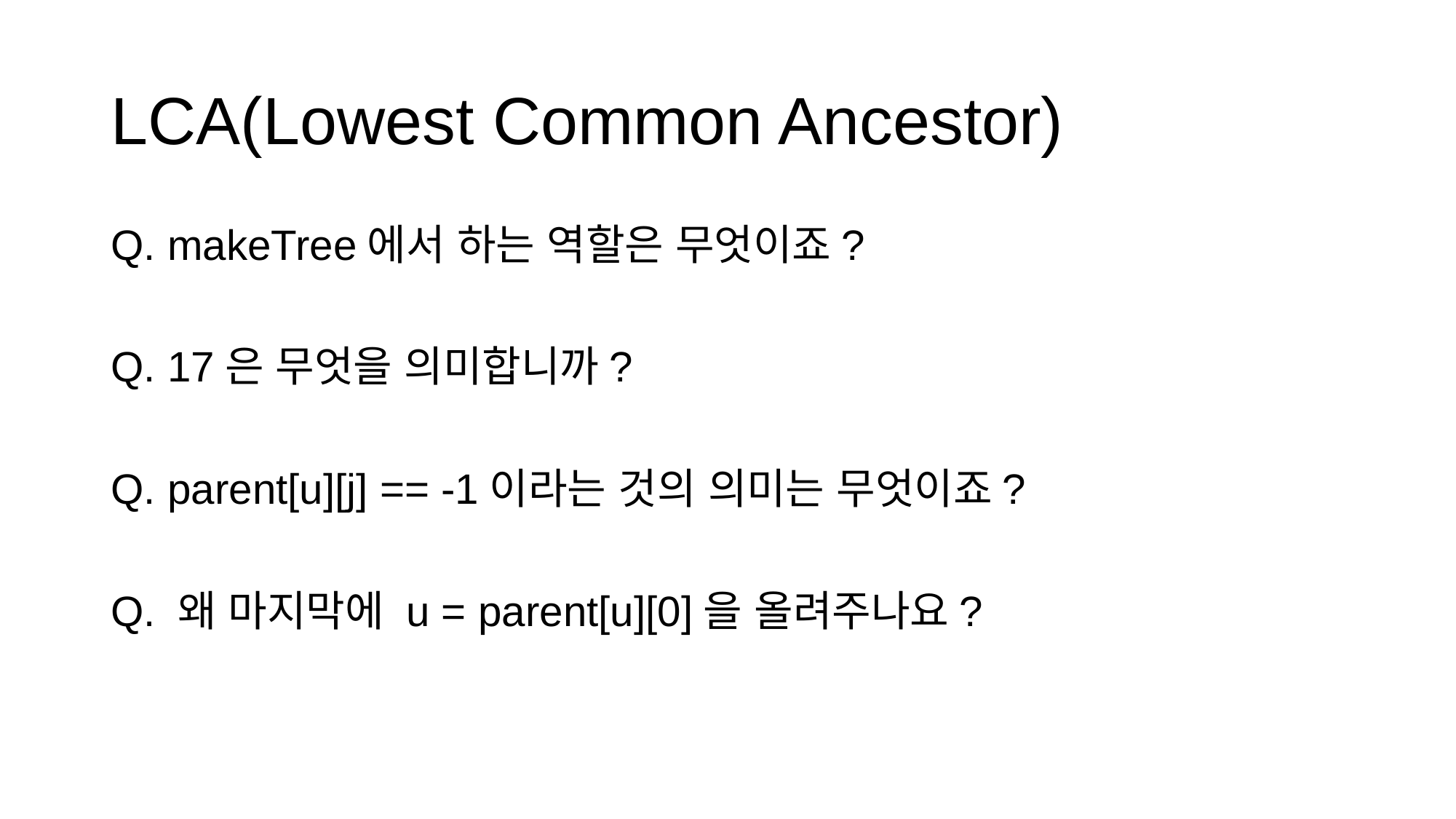

# LCA(Lowest Common Ancestor)
Q. makeTree에서 하는 역할은 무엇이죠?

Q. 17은 무엇을 의미합니까?

Q. parent[u][j] == -1이라는 것의 의미는 무엇이죠?

Q. 왜 마지막에 u = parent[u][0]을 올려주나요?